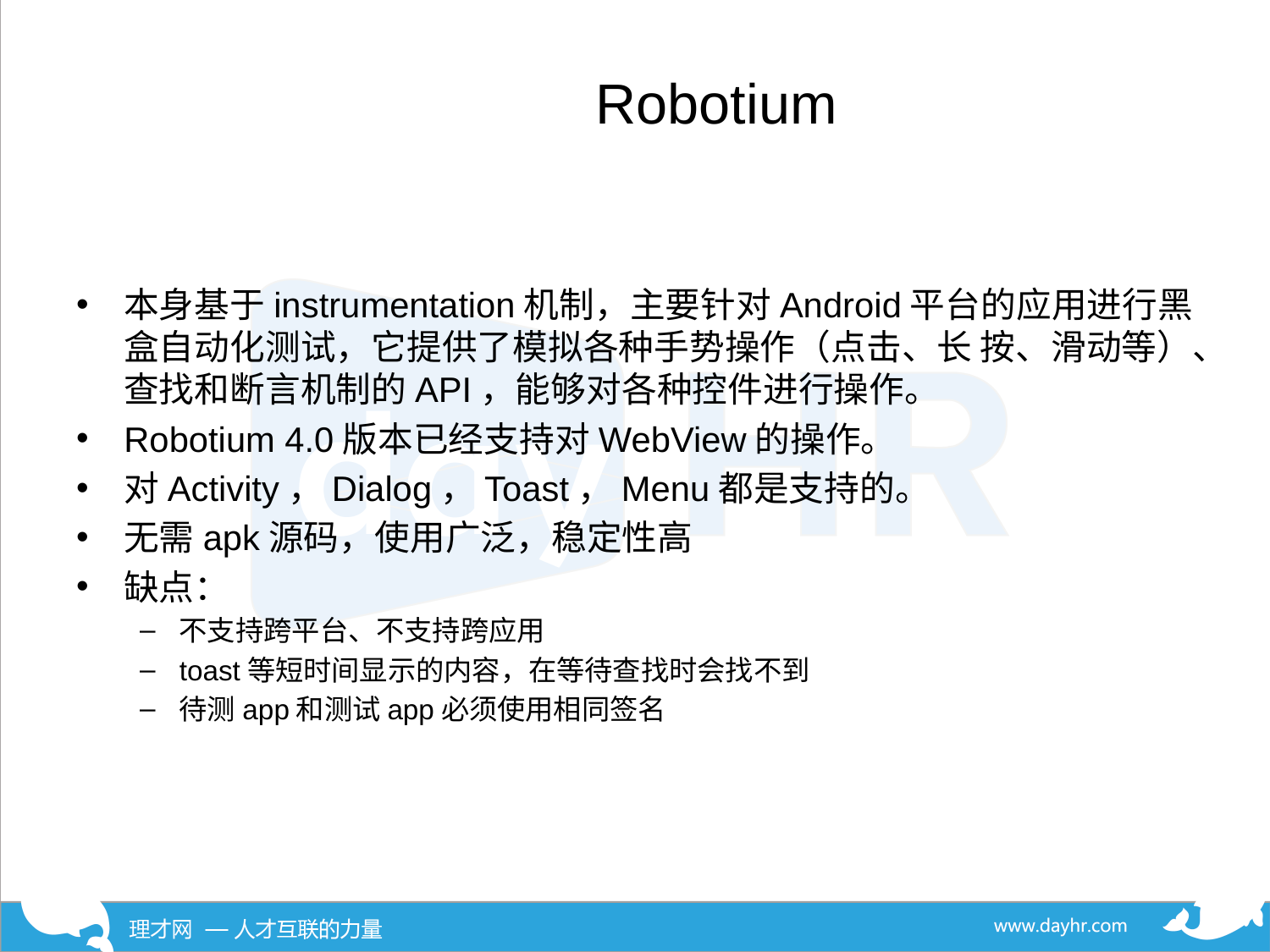

# Robotium
本身基于instrumentation机制，主要针对Android平台的应用进行黑盒自动化测试，它提供了模拟各种手势操作（点击、长 按、滑动等）、查找和断言机制的API，能够对各种控件进行操作。
Robotium 4.0版本已经支持对WebView的操作。
对Activity，Dialog，Toast，Menu都是支持的。
无需apk源码，使用广泛，稳定性高
缺点：
不支持跨平台、不支持跨应用
toast等短时间显示的内容，在等待查找时会找不到
待测app和测试app必须使用相同签名